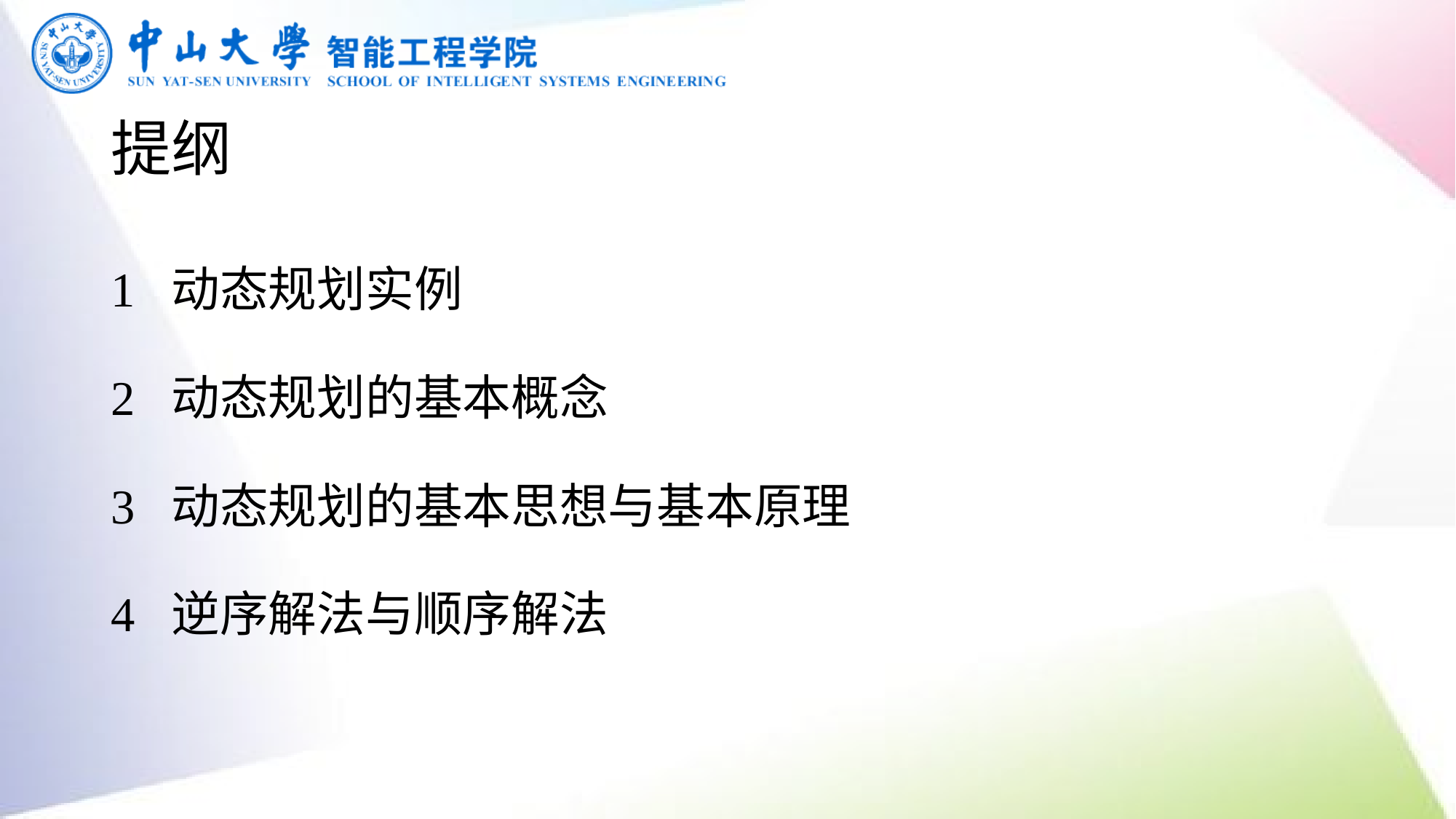

# 提纲
1  动态规划实例
2  动态规划的基本概念
3  动态规划的基本思想与基本原理
4  逆序解法与顺序解法